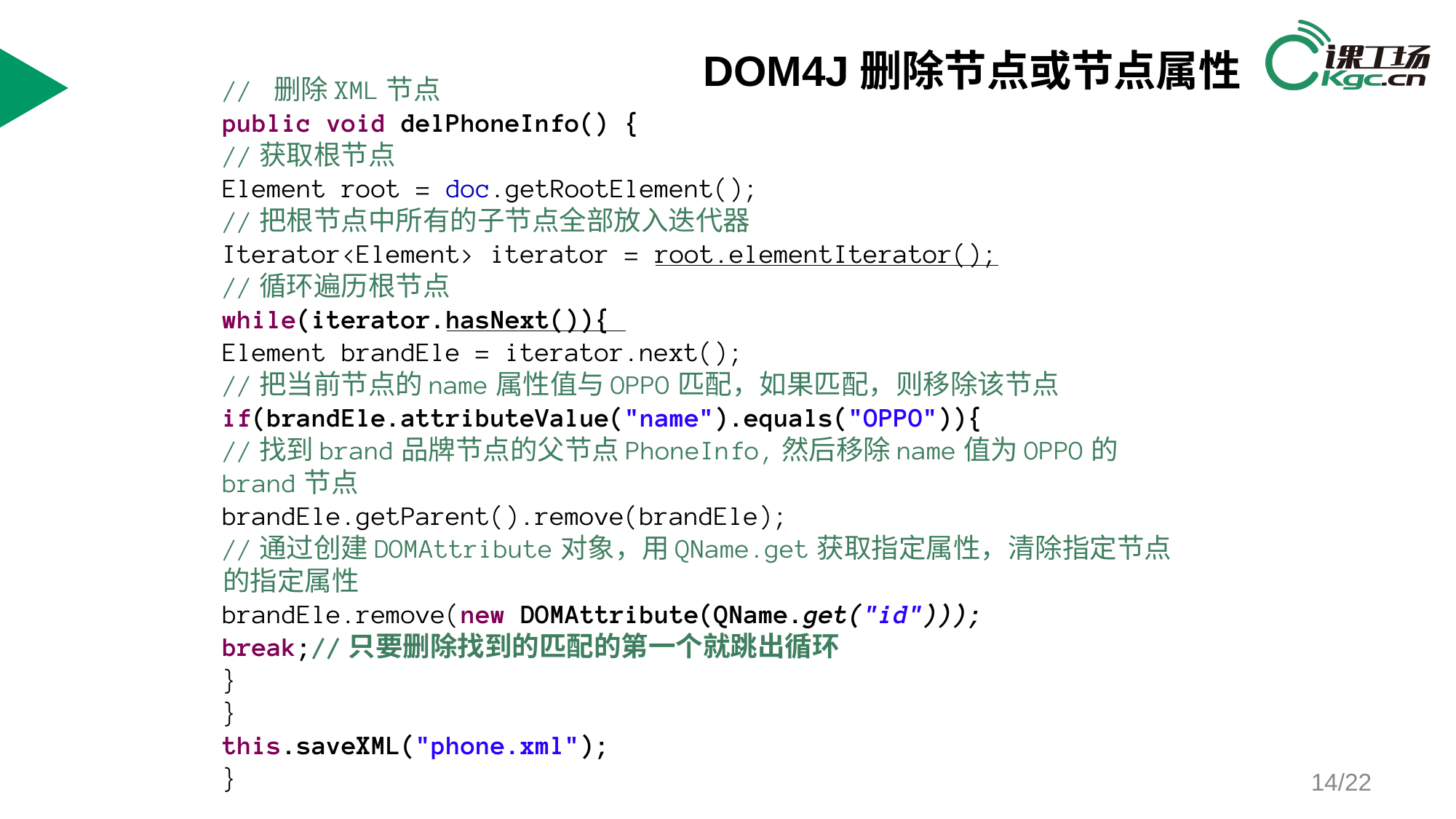

14/22
DOM4J删除节点或节点属性
// 删除XML节点
public void delPhoneInfo() {
//获取根节点
Element root = doc.getRootElement();
//把根节点中所有的子节点全部放入迭代器
Iterator<Element> iterator = root.elementIterator();
//循环遍历根节点
while(iterator.hasNext()){
Element brandEle = iterator.next();
//把当前节点的name属性值与OPPO匹配，如果匹配，则移除该节点
if(brandEle.attributeValue("name").equals("OPPO")){
//找到brand品牌节点的父节点PhoneInfo,然后移除name值为OPPO的brand节点
brandEle.getParent().remove(brandEle);
//通过创建DOMAttribute对象，用QName.get获取指定属性，清除指定节点的指定属性
brandEle.remove(new DOMAttribute(QName.get("id")));
break;//只要删除找到的匹配的第一个就跳出循环
}
}
this.saveXML("phone.xml");
}